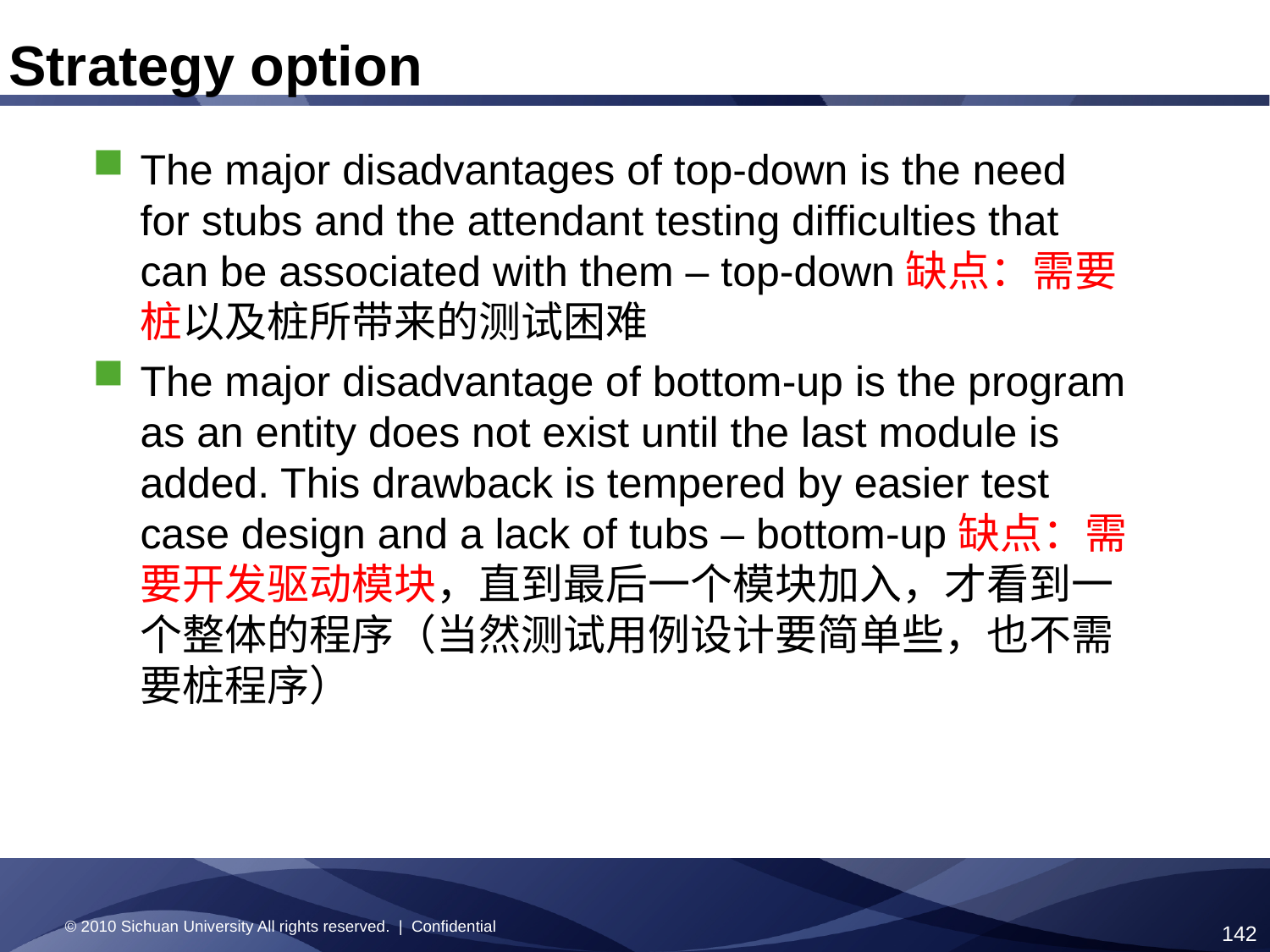

Strategy option
The major disadvantages of top-down is the need for stubs and the attendant testing difficulties that can be associated with them – top-down缺点：需要桩以及桩所带来的测试困难
The major disadvantage of bottom-up is the program as an entity does not exist until the last module is added. This drawback is tempered by easier test case design and a lack of tubs – bottom-up缺点：需要开发驱动模块，直到最后一个模块加入，才看到一个整体的程序（当然测试用例设计要简单些，也不需要桩程序）
© 2010 Sichuan University All rights reserved.  |  Confidential
142